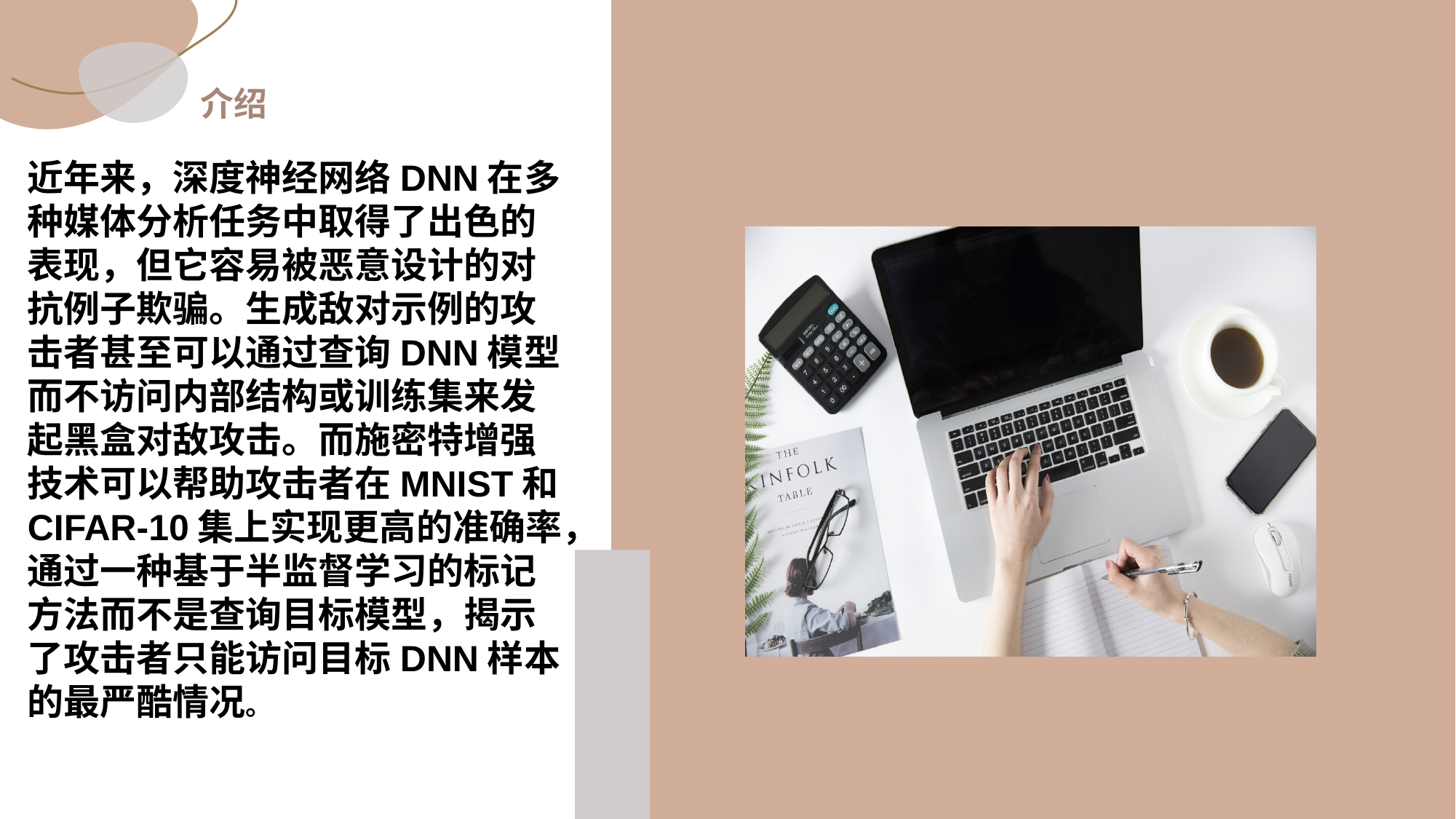

介绍
近年来，深度神经网络DNN在多种媒体分析任务中取得了出色的表现，但它容易被恶意设计的对抗例子欺骗。生成敌对示例的攻击者甚至可以通过查询DNN模型而不访问内部结构或训练集来发起黑盒对敌攻击。而施密特增强技术可以帮助攻击者在MNIST和CIFAR-10集上实现更高的准确率，通过一种基于半监督学习的标记方法而不是查询目标模型，揭示了攻击者只能访问目标DNN样本的最严酷情况。